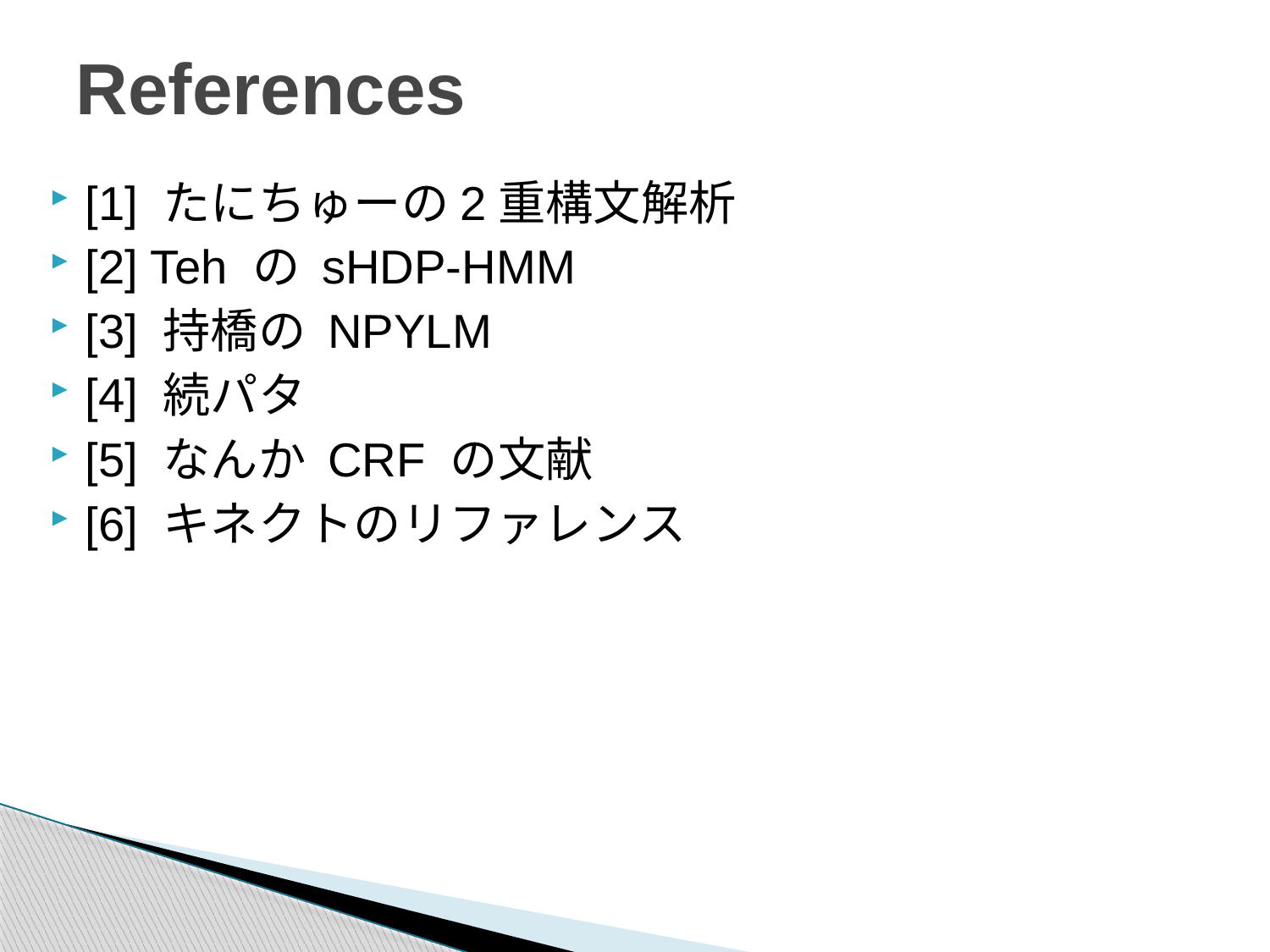

# References
[1] たにちゅーの2重構文解析
[2] Teh の sHDP-HMM
[3] 持橋の NPYLM
[4] 続パタ
[5] なんか CRF の文献
[6] キネクトのリファレンス